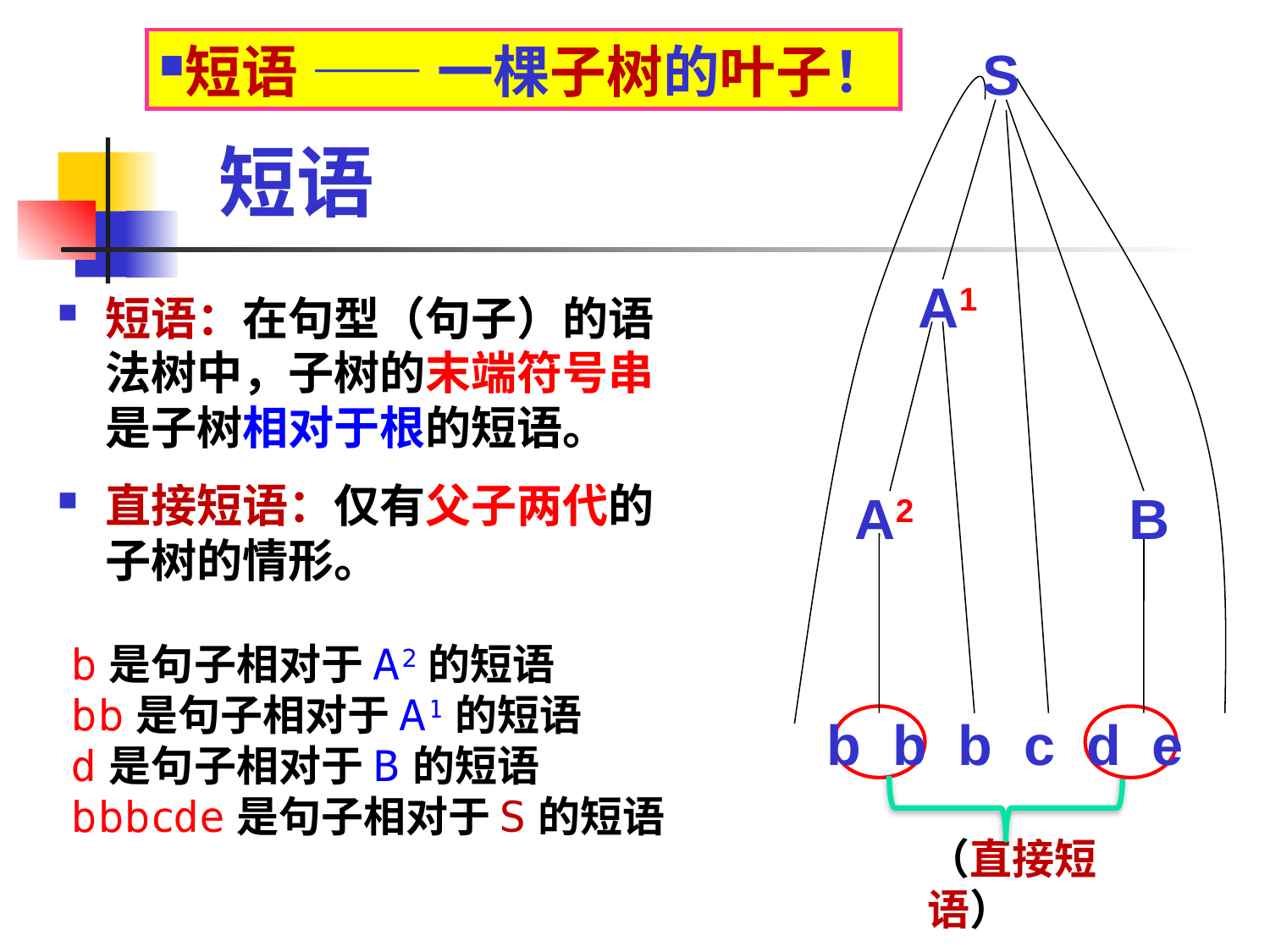

S

短语 —— 一棵子树的叶子！

# 短语
A1

短语：在句型（句子）的语法树中，子树的末端符号串是子树相对于根的短语。
直接短语：仅有父子两代的子树的情形。
A2

B

b是句子相对于A2的短语
bb是句子相对于A1的短语
d是句子相对于B的短语
bbbcde是句子相对于S的短语

b  b  b  c  d  e

（直接短语）